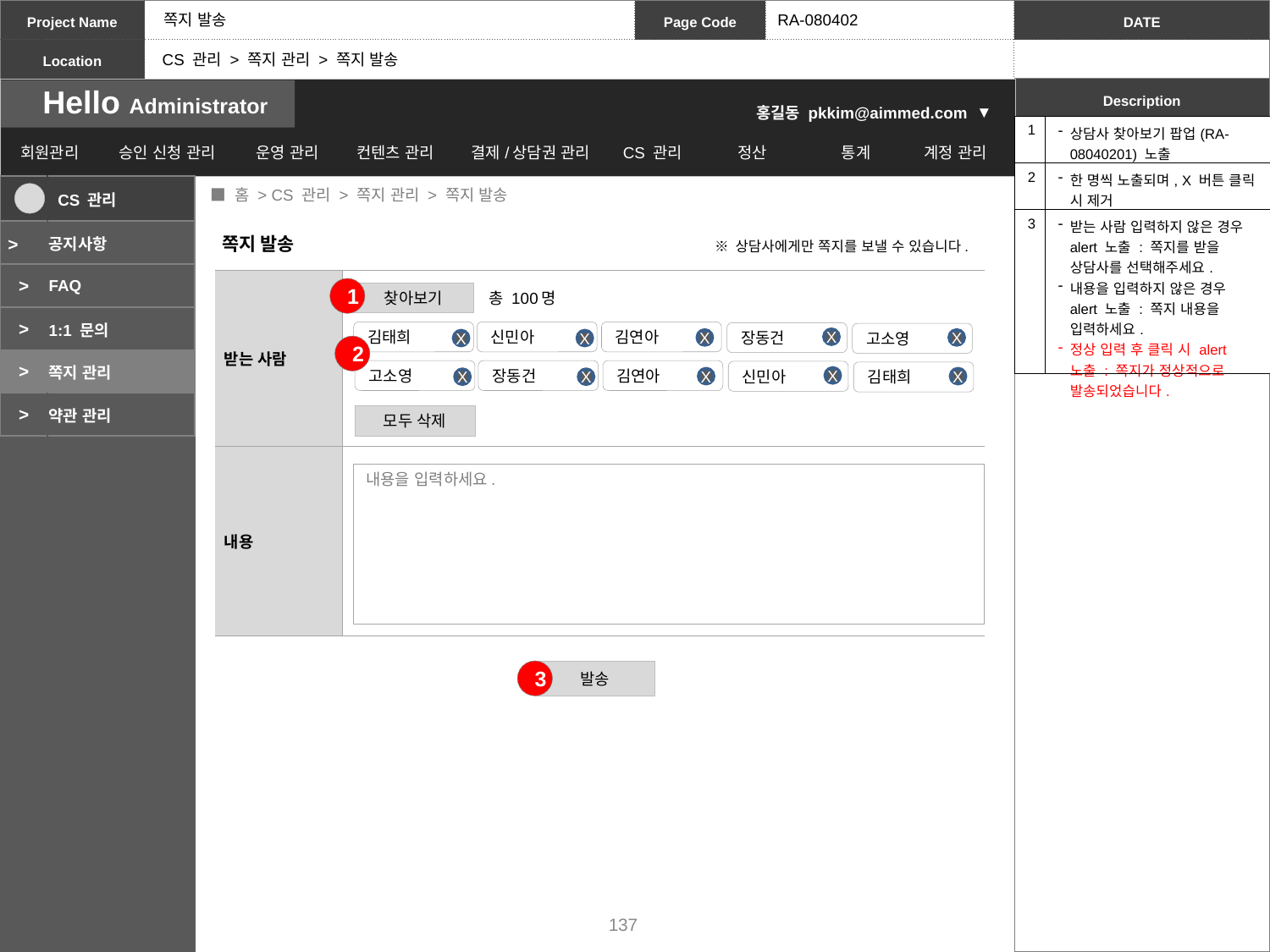

쪽지 발송
RA-080402
CS 관리 > 쪽지 관리 > 쪽지 발송
| 1 | 상담사 찾아보기 팝업(RA-08040201) 노출 |
| --- | --- |
| 2 | 한 명씩 노출되며, X 버튼 클릭 시 제거 |
| 3 | 받는 사람 입력하지 않은 경우 alert 노출 : 쪽지를 받을 상담사를 선택해주세요. 내용을 입력하지 않은 경우 alert 노출 : 쪽지 내용을 입력하세요. 정상 입력 후 클릭 시 alert 노출 : 쪽지가 정상적으로 발송되었습니다. |
   ■ 홈 > CS 관리 > 쪽지 관리 > 쪽지 발송

|  | CS 관리 |
| --- | --- |
| > | 공지사항 |
| > | FAQ |
| > | 1:1 문의 |
| > | 쪽지 관리 |
| > | 약관 관리 |

쪽지 발송
※ 상담사에게만 쪽지를 보낼 수 있습니다.
| 받는 사람 |  |
| --- | --- |
| 내용 |  |
1
총 100명
찾아보기
김태희
신민아
김연아
장동건
고소영
X
X
X
X
X
2
고소영
장동건
김연아
신민아
김태희
X
X
X
X
X
모두 삭제
내용을 입력하세요.
3
발송
137